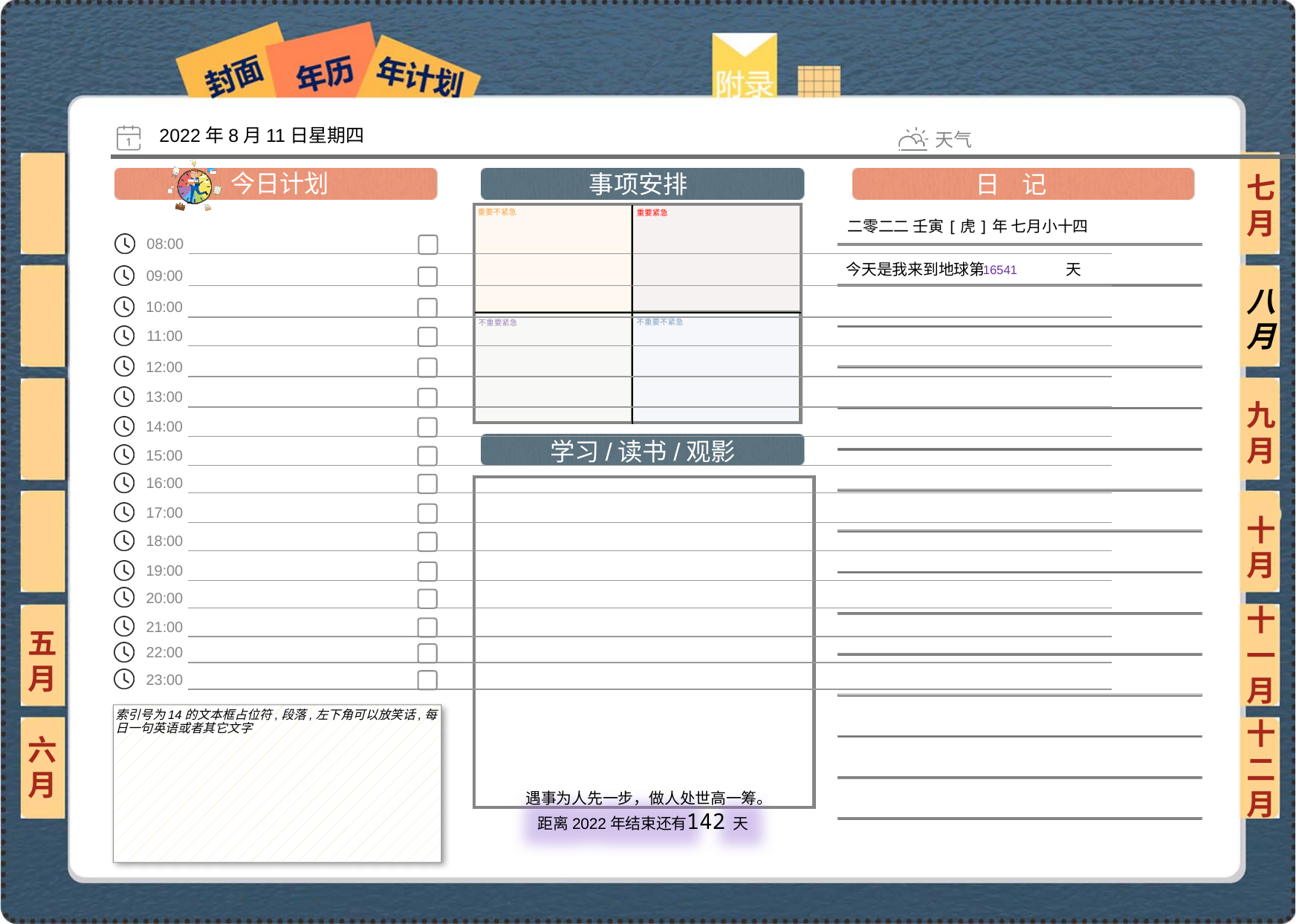

2022年8月11日星期四
七月
二零二二 壬寅[虎]年 七月小十四
16541
八月
九月
十月
十一月
五月
索引号为14的文本框占位符,段落,左下角可以放笑话,每日一句英语或者其它文字
六月
十二月
142
 遇事为人先一步，做人处世高一筹。